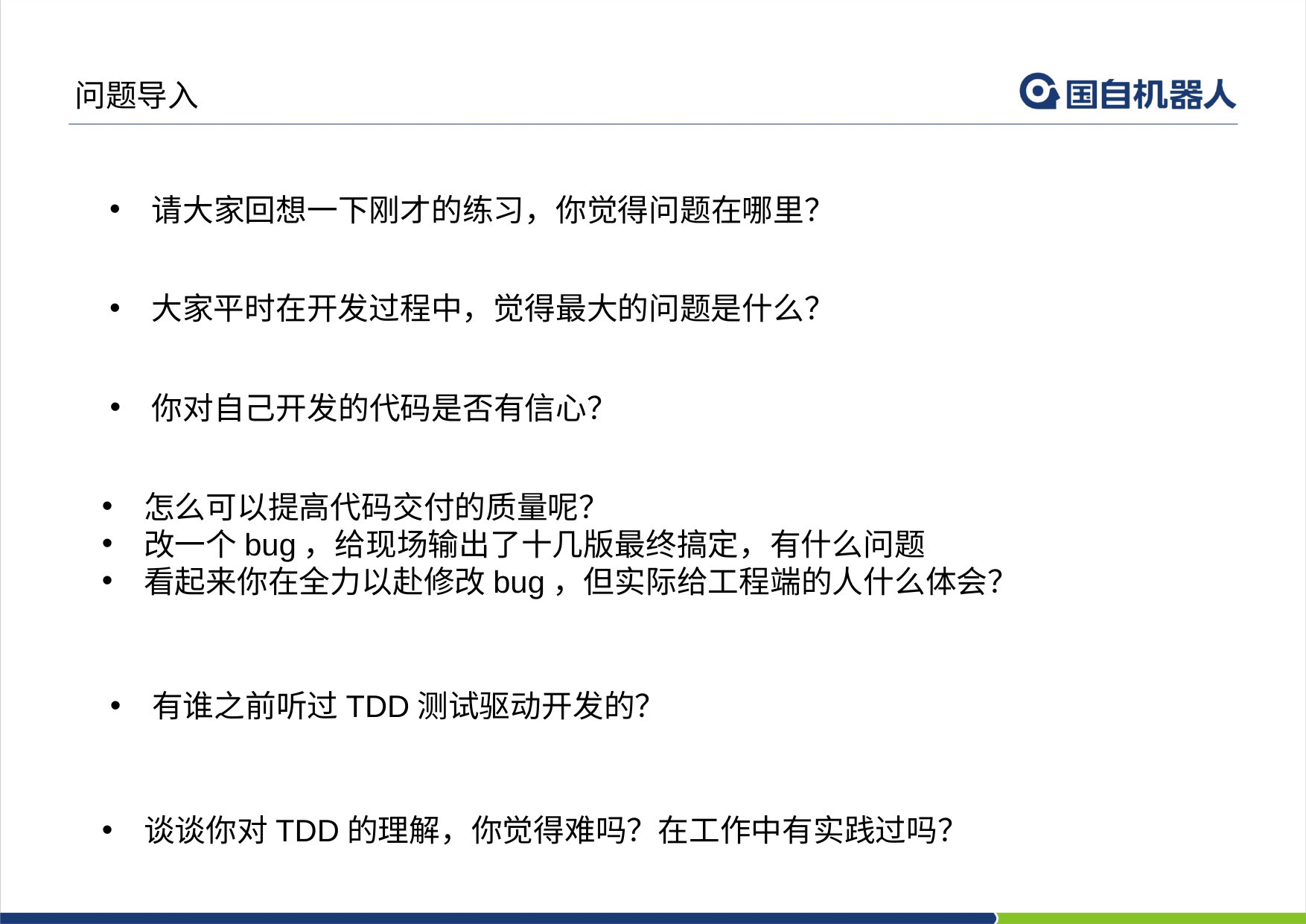

问题导入
请大家回想一下刚才的练习，你觉得问题在哪里？
大家平时在开发过程中，觉得最大的问题是什么？
你对自己开发的代码是否有信心？
怎么可以提高代码交付的质量呢？
改一个bug，给现场输出了十几版最终搞定，有什么问题
看起来你在全力以赴修改bug，但实际给工程端的人什么体会？
有谁之前听过TDD测试驱动开发的？
谈谈你对TDD的理解，你觉得难吗？在工作中有实践过吗？